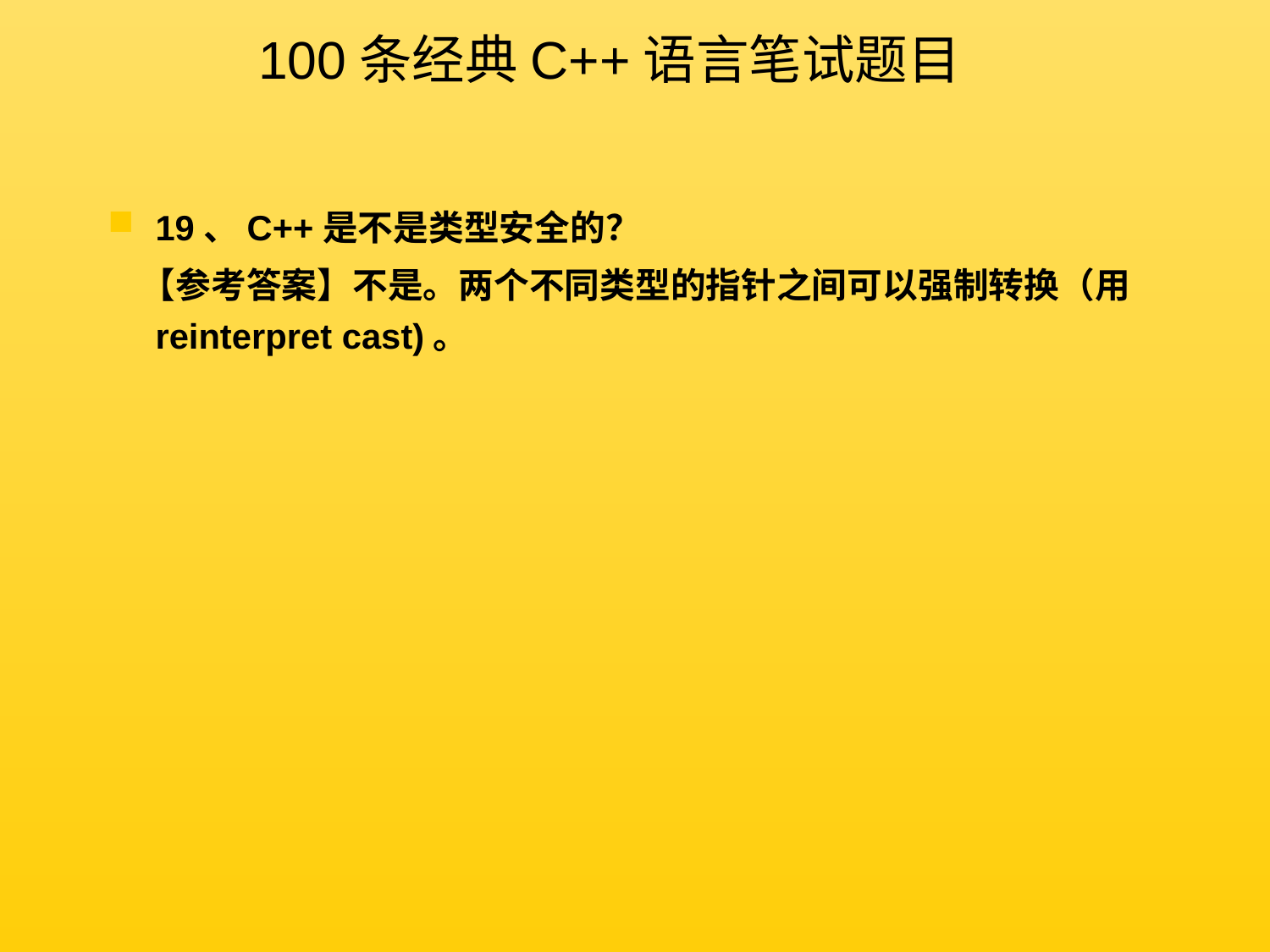

100条经典C++语言笔试题目
19、C++是不是类型安全的？
   【参考答案】不是。两个不同类型的指针之间可以强制转换（用reinterpret cast)。